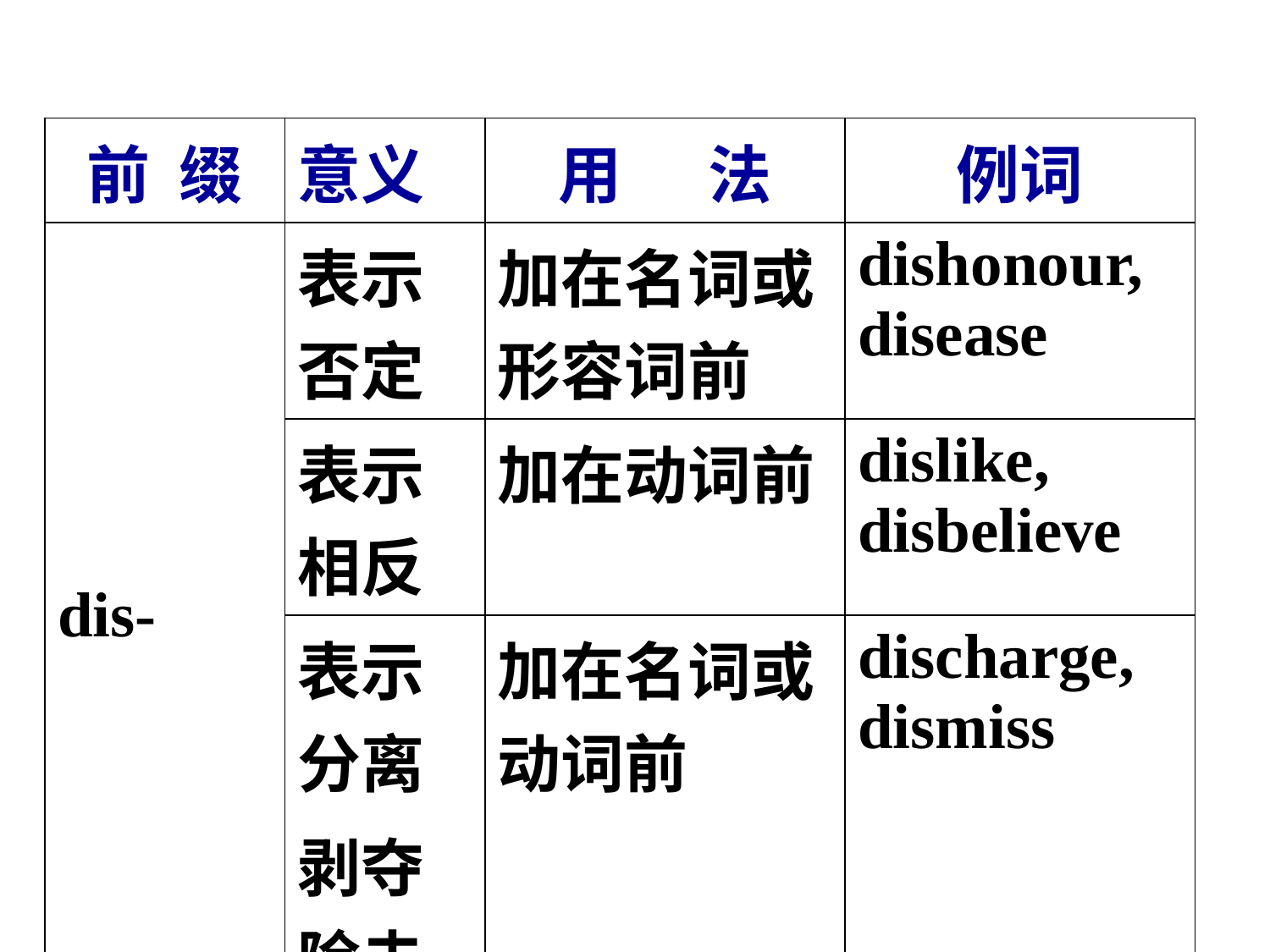

| 前 缀 | 意义 | 用 法 | 例词 |
| --- | --- | --- | --- |
| dis- | 表示否定 | 加在名词或形容词前 | dishonour, disease |
|  | 表示相反 | 加在动词前 | dislike, disbelieve |
|  | 表示分离 剥夺除去 | 加在名词或动词前 | discharge, dismiss |